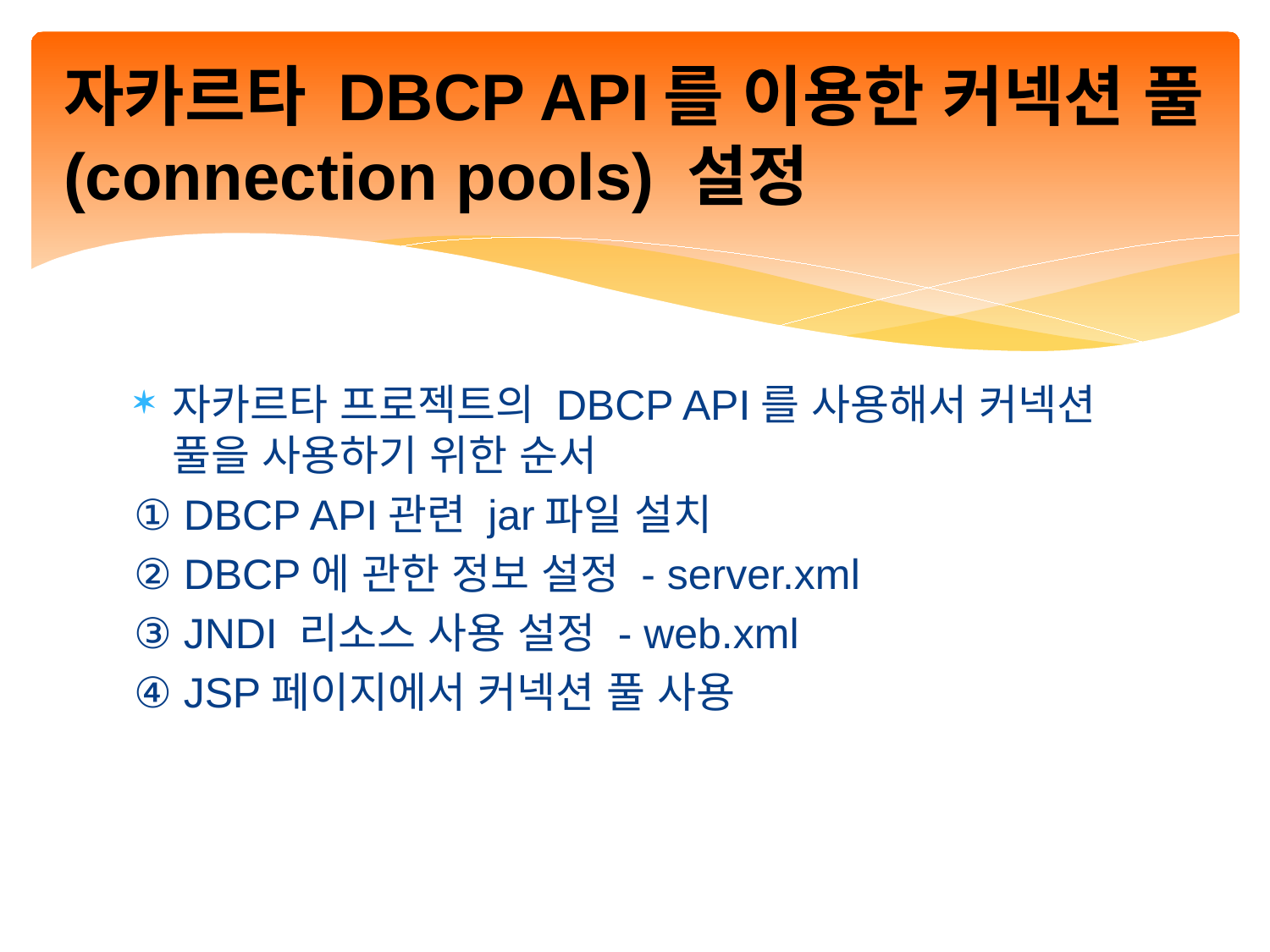

# 자카르타 DBCP API를 이용한 커넥션 풀(connection pools) 설정
자카르타 프로젝트의 DBCP API를 사용해서 커넥션 풀을 사용하기 위한 순서
① DBCP API관련 jar파일 설치
② DBCP에 관한 정보 설정 - server.xml
③ JNDI 리소스 사용 설정 - web.xml
④ JSP페이지에서 커넥션 풀 사용